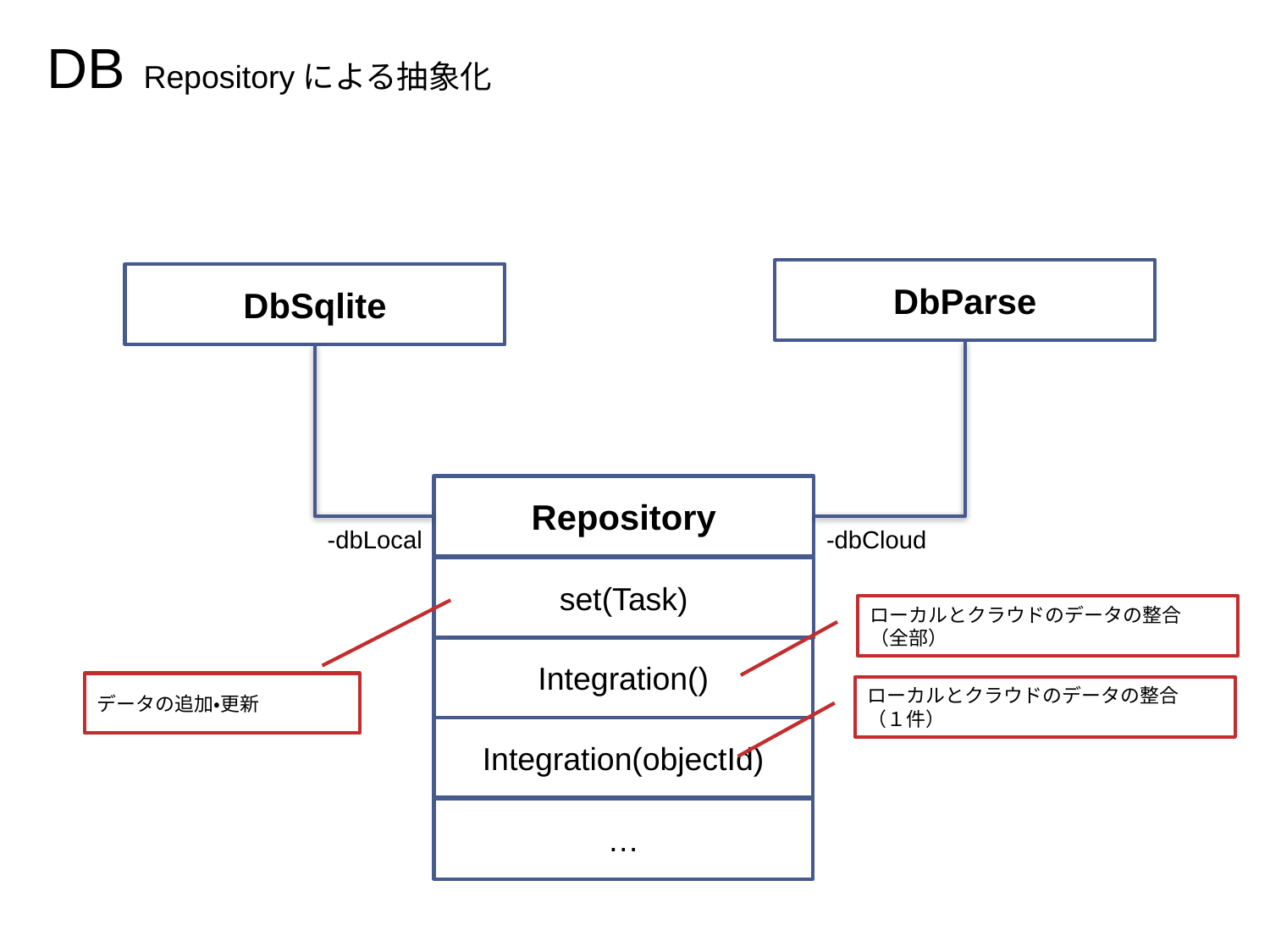

DB  Repositoryによる抽象化
DbParse
DbSqlite
Repository
-dbLocal
-dbCloud
set(Task)
ローカルとクラウドのデータの整合
（全部）
Integration()
データの追加・更新
ローカルとクラウドのデータの整合
（１件）
Integration(objectId)
…